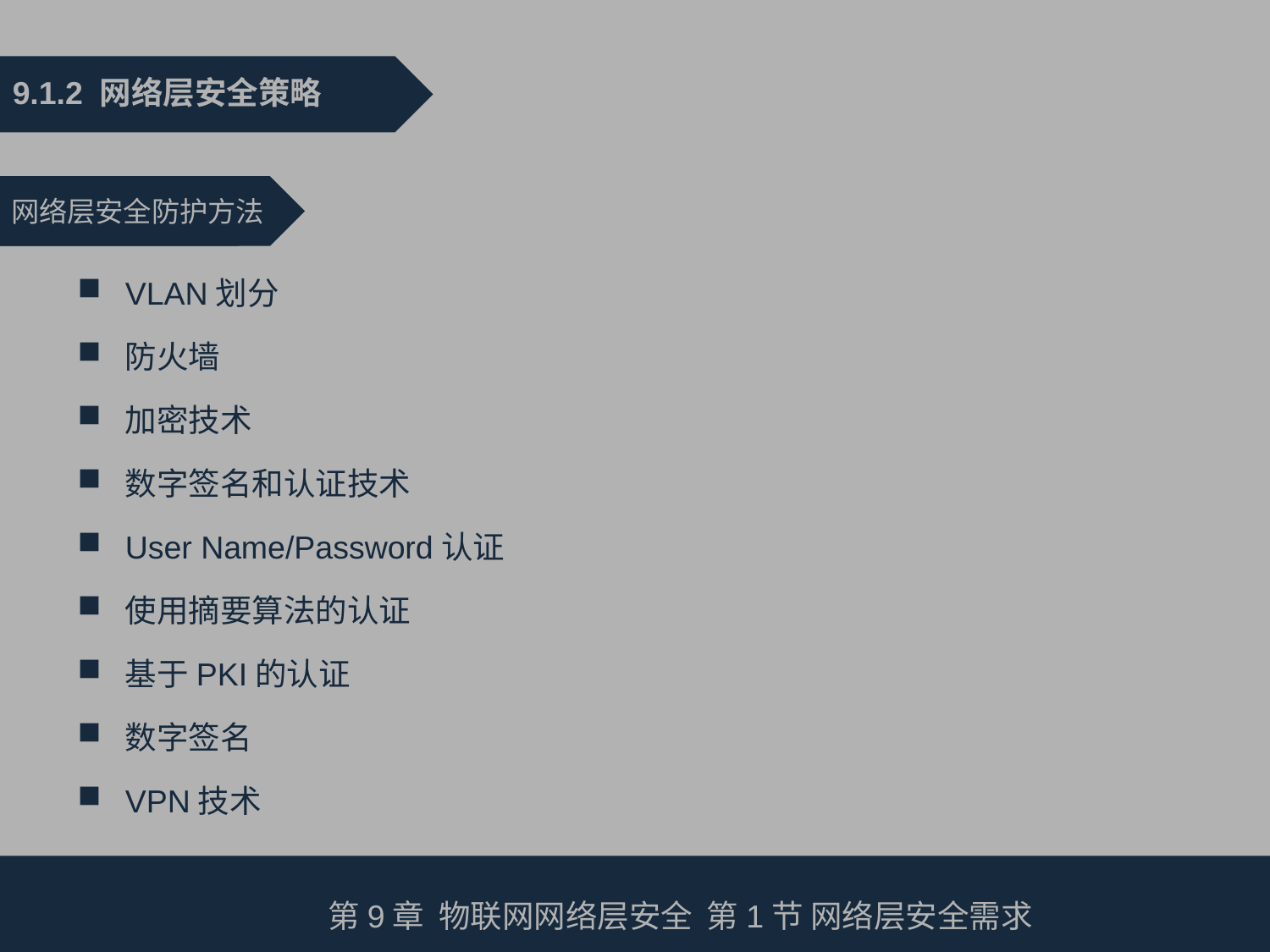

9.1.2 网络层安全策略
网络层安全防护方法
VLAN划分
防火墙
加密技术
数字签名和认证技术
User Name/Password认证
使用摘要算法的认证
基于PKI的认证
数字签名
VPN技术